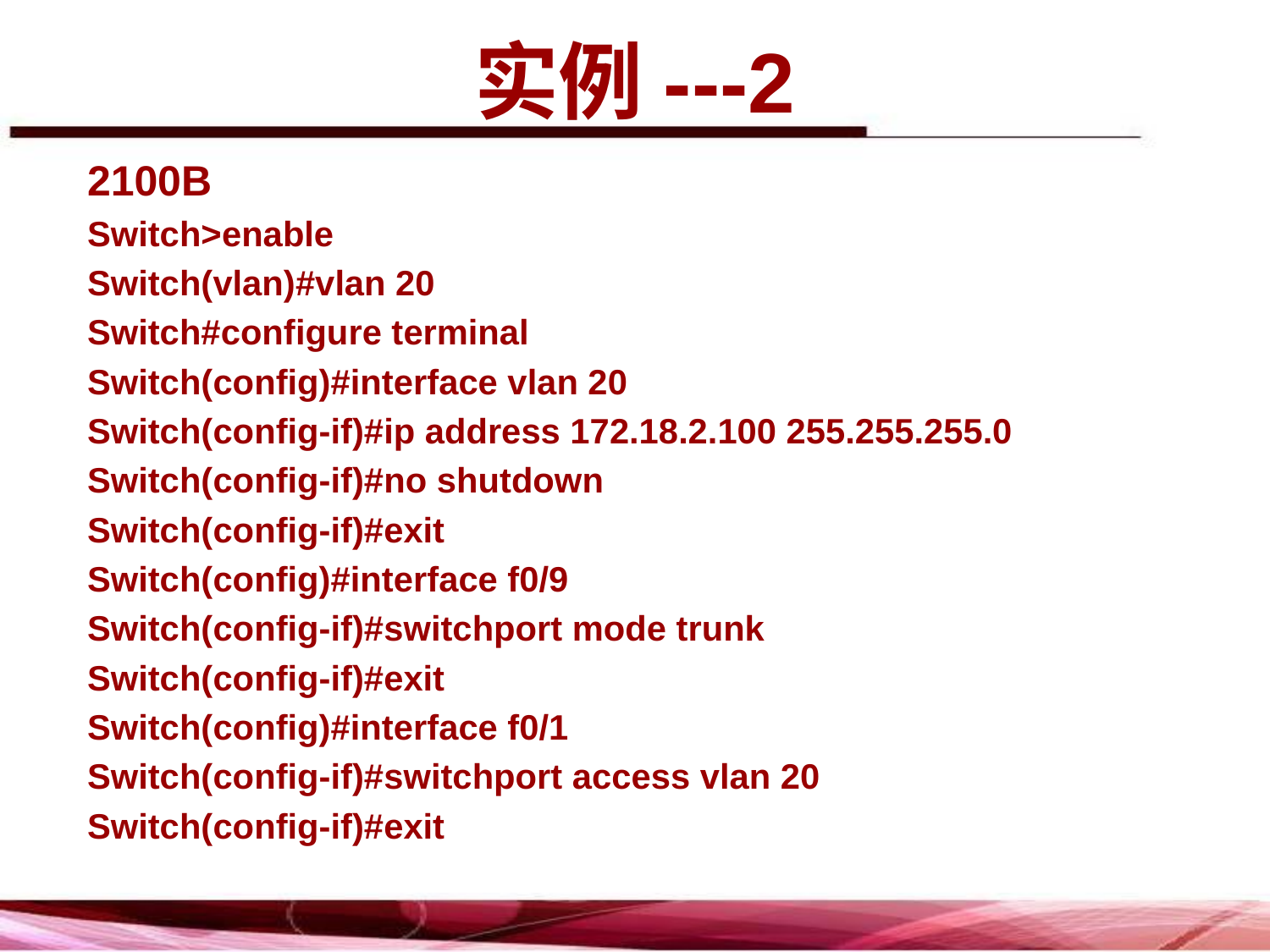

实例---2
2100B
Switch>enable
Switch(vlan)#vlan 20
Switch#configure terminal
Switch(config)#interface vlan 20
Switch(config-if)#ip address 172.18.2.100 255.255.255.0
Switch(config-if)#no shutdown
Switch(config-if)#exit
Switch(config)#interface f0/9
Switch(config-if)#switchport mode trunk
Switch(config-if)#exit
Switch(config)#interface f0/1
Switch(config-if)#switchport access vlan 20
Switch(config-if)#exit